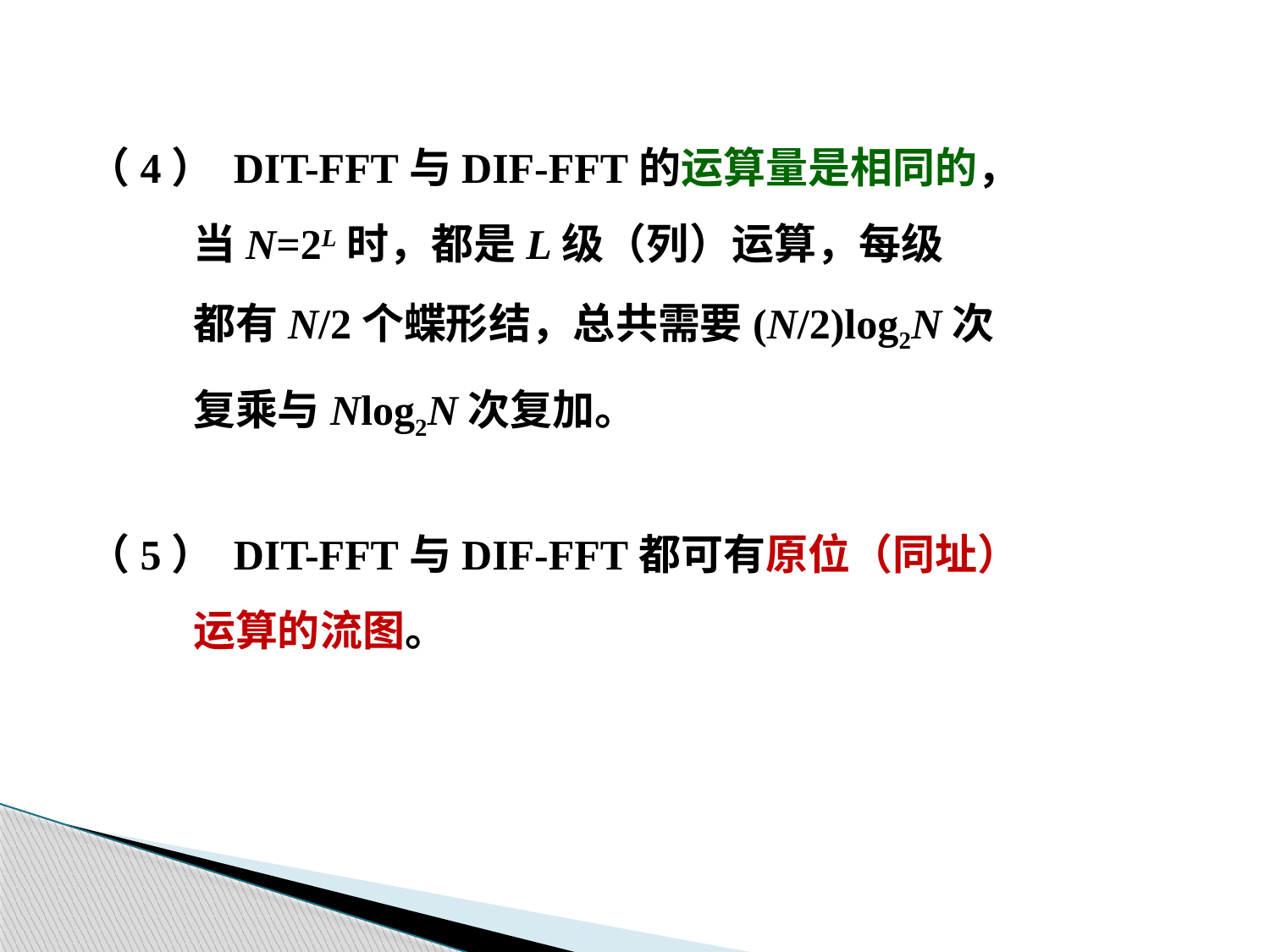

（4） DIT-FFT与DIF-FFT的运算量是相同的，
          当N=2L时，都是L级（列）运算，每级
          都有N/2个蝶形结，总共需要(N/2)log2N次
          复乘与Nlog2N次复加。
（5） DIT-FFT与DIF-FFT都可有原位（同址）
          运算的流图。